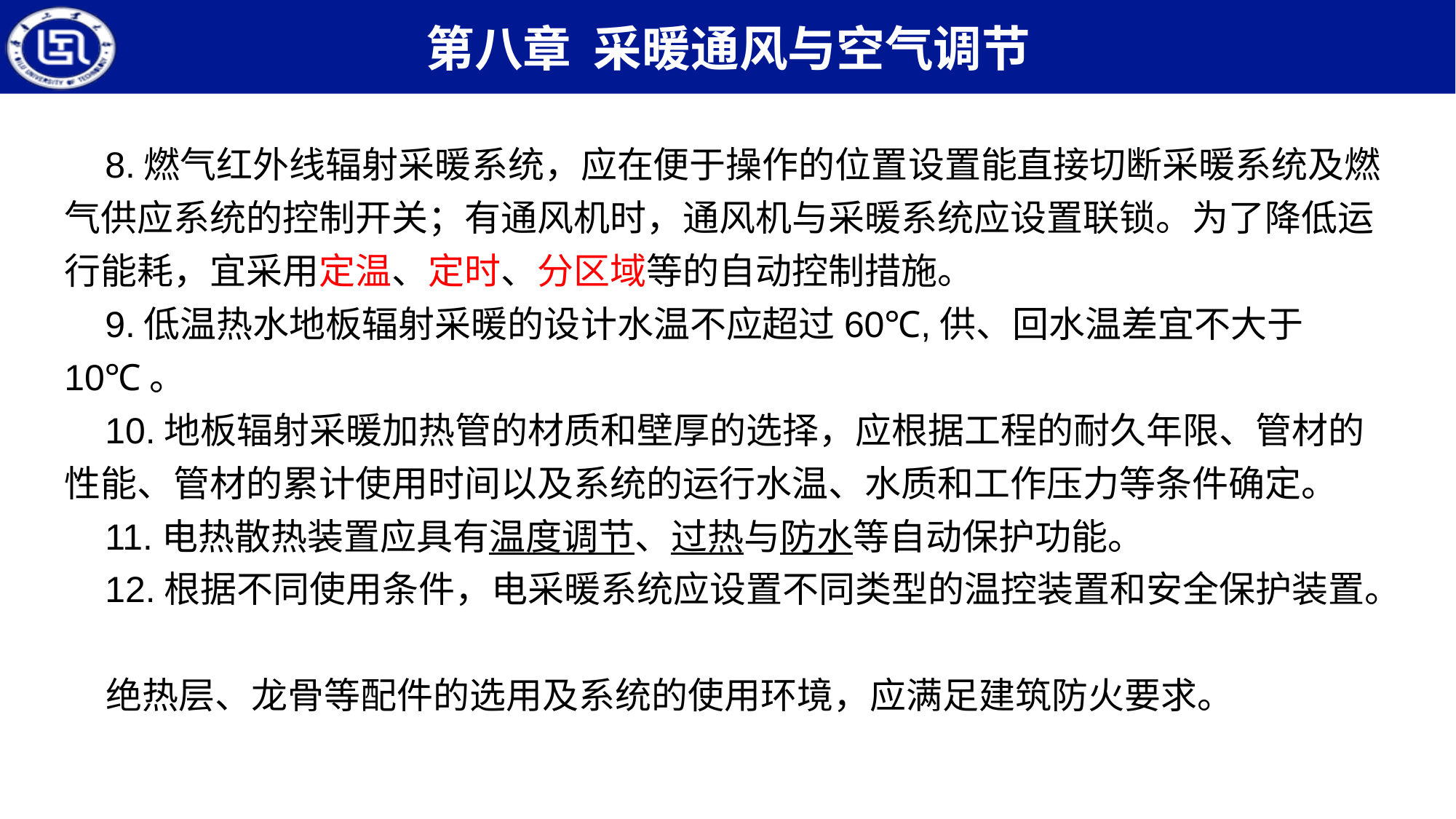

8.燃气红外线辐射采暖系统，应在便于操作的位置设置能直接切断采暖系统及燃气供应系统的控制开关；有通风机时，通风机与采暖系统应设置联锁。为了降低运行能耗，宜采用定温、定时、分区域等的自动控制措施。
    9.低温热水地板辐射采暖的设计水温不应超过60℃,供、回水温差宜不大于10℃。
    10.地板辐射采暖加热管的材质和壁厚的选择，应根据工程的耐久年限、管材的性能、管材的累计使用时间以及系统的运行水温、水质和工作压力等条件确定。
    11.电热散热装置应具有温度调节、过热与防水等自动保护功能。
    12.根据不同使用条件，电采暖系统应设置不同类型的温控装置和安全保护装置。
    绝热层、龙骨等配件的选用及系统的使用环境，应满足建筑防火要求。